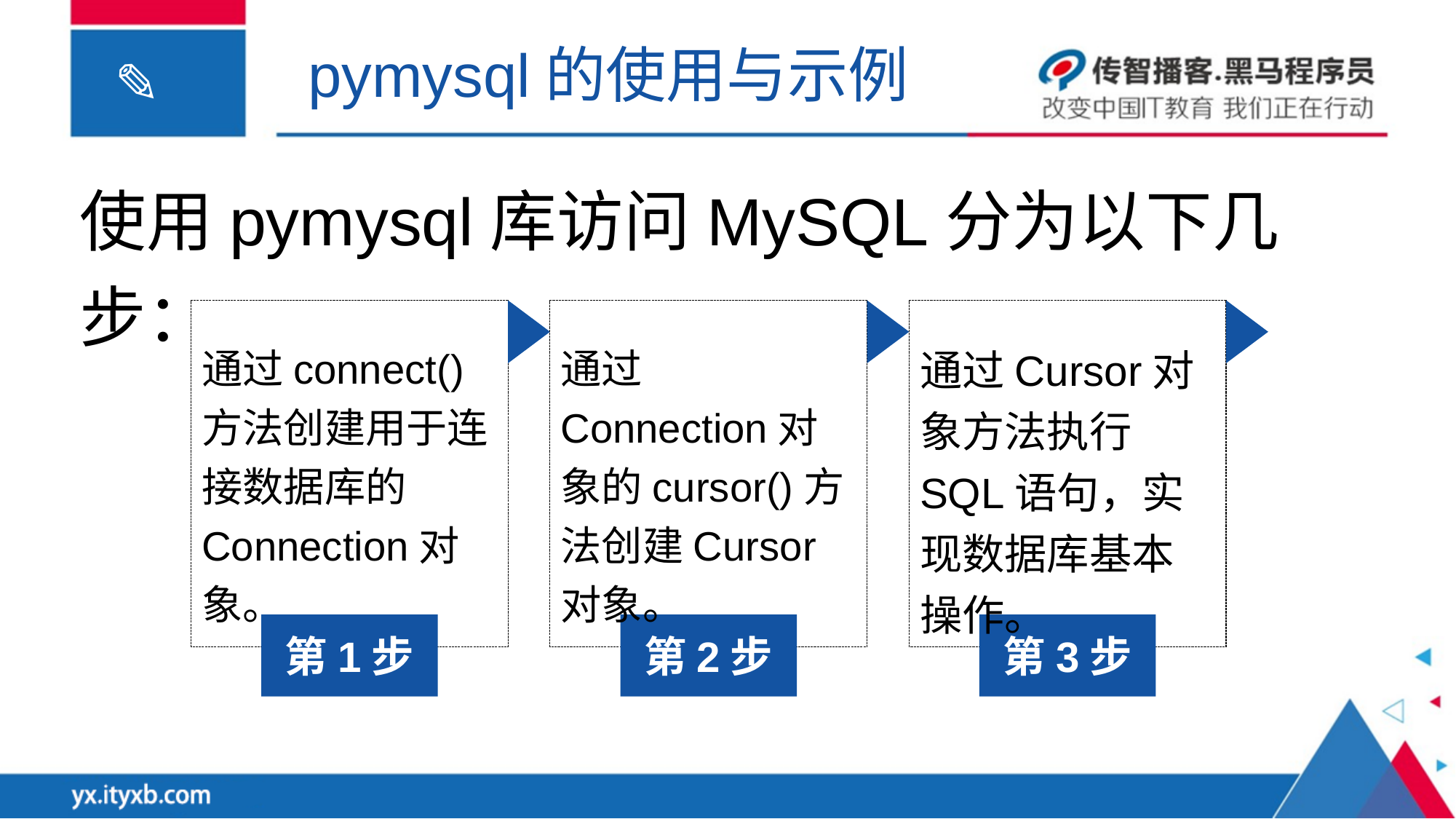

pymysql的使用与示例
使用pymysql库访问MySQL分为以下几步：

通过connect()方法创建用于连接数据库的Connection对象。
通过Connection对象的cursor()方法创建Cursor对象。
通过Cursor对象方法执行SQL语句，实现数据库基本操作。
第1步
第2步
第3步